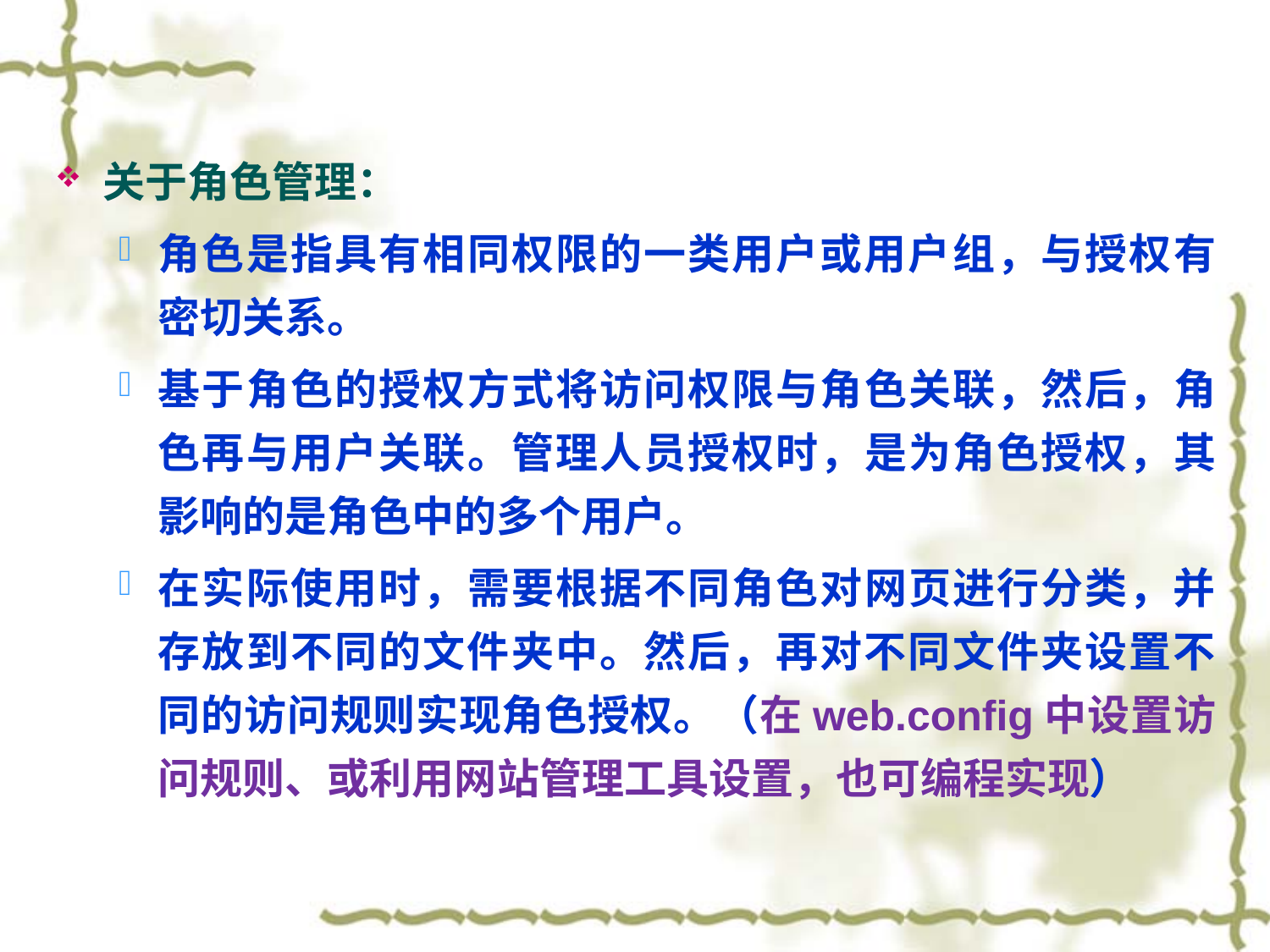

关于角色管理：
角色是指具有相同权限的一类用户或用户组，与授权有密切关系。
基于角色的授权方式将访问权限与角色关联，然后，角色再与用户关联。管理人员授权时，是为角色授权，其影响的是角色中的多个用户。
在实际使用时，需要根据不同角色对网页进行分类，并存放到不同的文件夹中。然后，再对不同文件夹设置不同的访问规则实现角色授权。（在web.config中设置访问规则、或利用网站管理工具设置，也可编程实现）